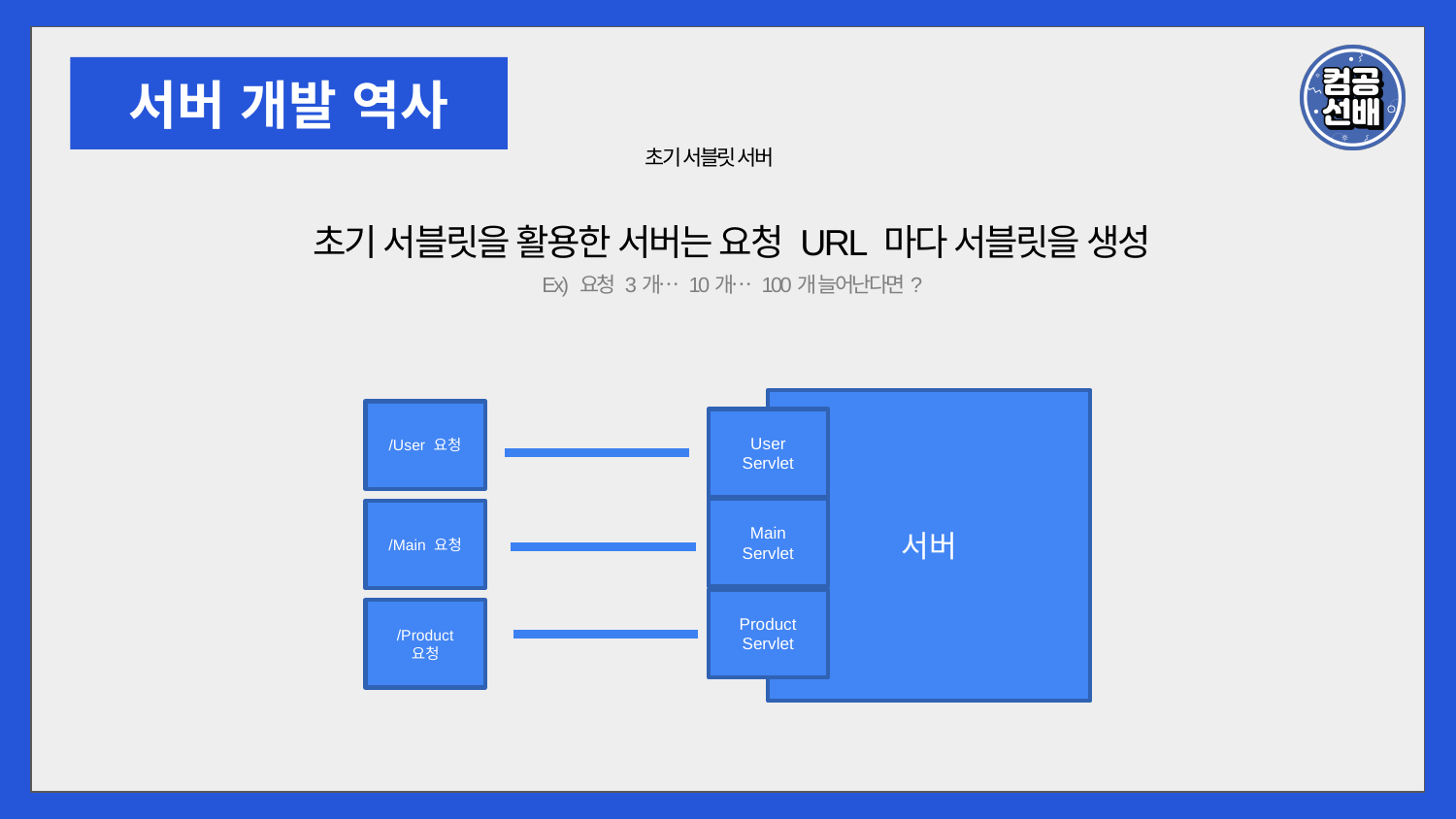

서버 개발 역사
초기 서블릿 서버
초기 서블릿을 활용한 서버는 요청 URL 마다 서블릿을 생성
Ex) 요청 3개… 10개… 100개 늘어난다면?
서버
/User 요청
User
Servlet
Main
Servlet
/Main 요청
Product
Servlet
/Product 요청